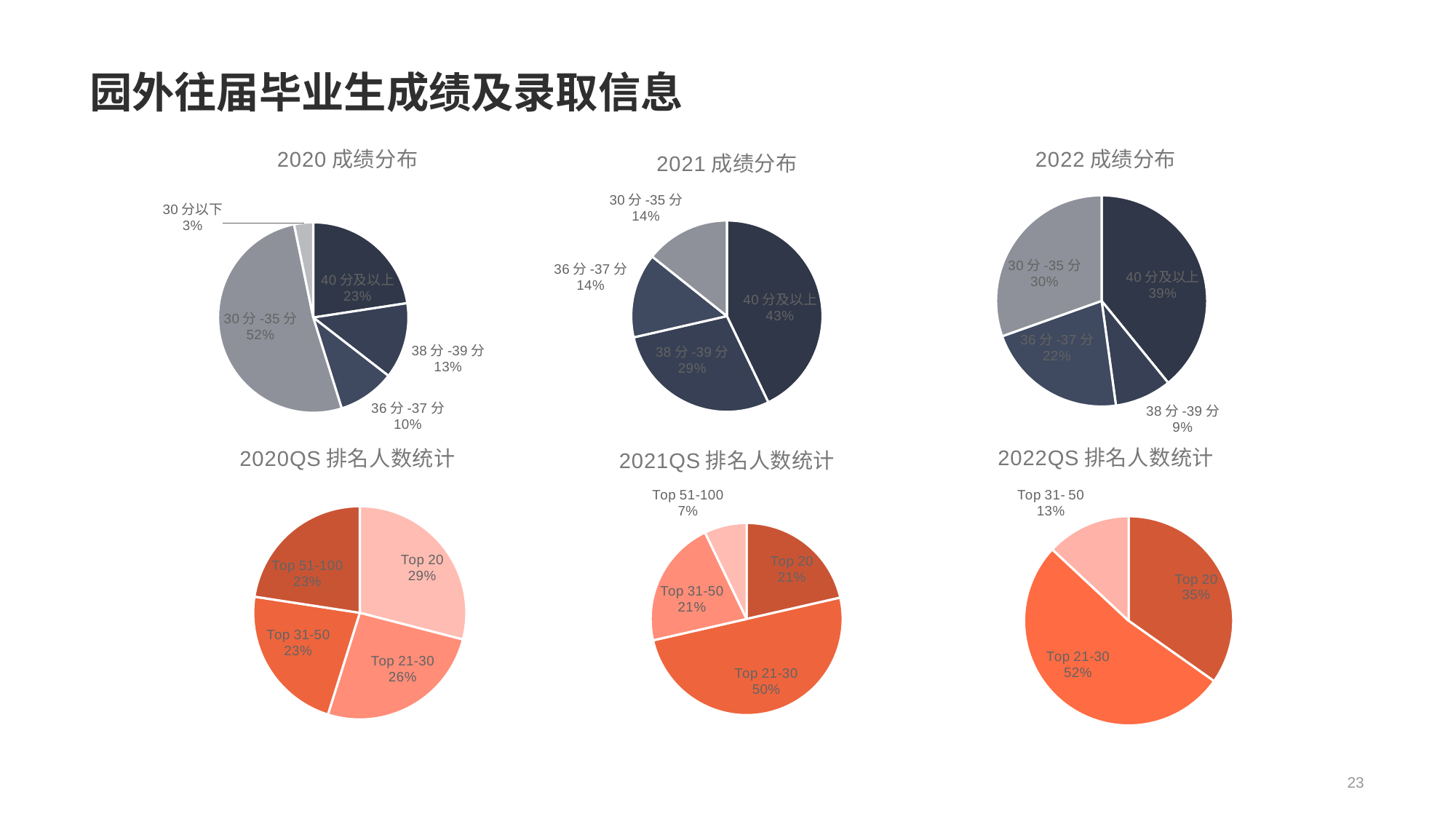

# 园外往届毕业生成绩及录取信息

### Chart: 2020成绩分布

| Category | 人数 |
|---|---|
| 40分及以上 | 7.0 |
| 38分-39分 | 4.0 |
| 36分-37分 | 3.0 |
| 30分-35分 | 16.0 |
| 30分以下 | 1.0 |

### Chart: 2022成绩分布

| Category | 人数 |
|---|---|
| 40分及以上 | 9.0 |
| 38分-39分 | 2.0 |
| 36分-37分 | 5.0 |
| 30分-35分 | 7.0 |
| 30分以下 | 0.0 |

### Chart: 2021成绩分布

| Category | 人数 |
|---|---|
| 40分及以上 | 6.0 |
| 38分-39分 | 4.0 |
| 36分-37分 | 2.0 |
| 30分-35分 | 2.0 |
| 30分以下 | 0.0 |

### Chart: 2022QS排名人数统计

| Category | 人数 |
|---|---|
| Top 20 | 8.0 |
| Top 21-30 | 12.0 |
| Top 31- 50 | 3.0 |

### Chart: 2020QS排名人数统计

| Category | 人数 |
|---|---|
| Top 20 | 9.0 |
| Top 21-30 | 8.0 |
| Top 31-50 | 7.0 |
| Top 51-100 | 7.0 |

### Chart: 2021QS排名人数统计

| Category | 人数 |
|---|---|
| Top 20 | 3.0 |
| Top 21-30 | 7.0 |
| Top 31-50 | 3.0 |
| Top 51-100 | 1.0 |
23